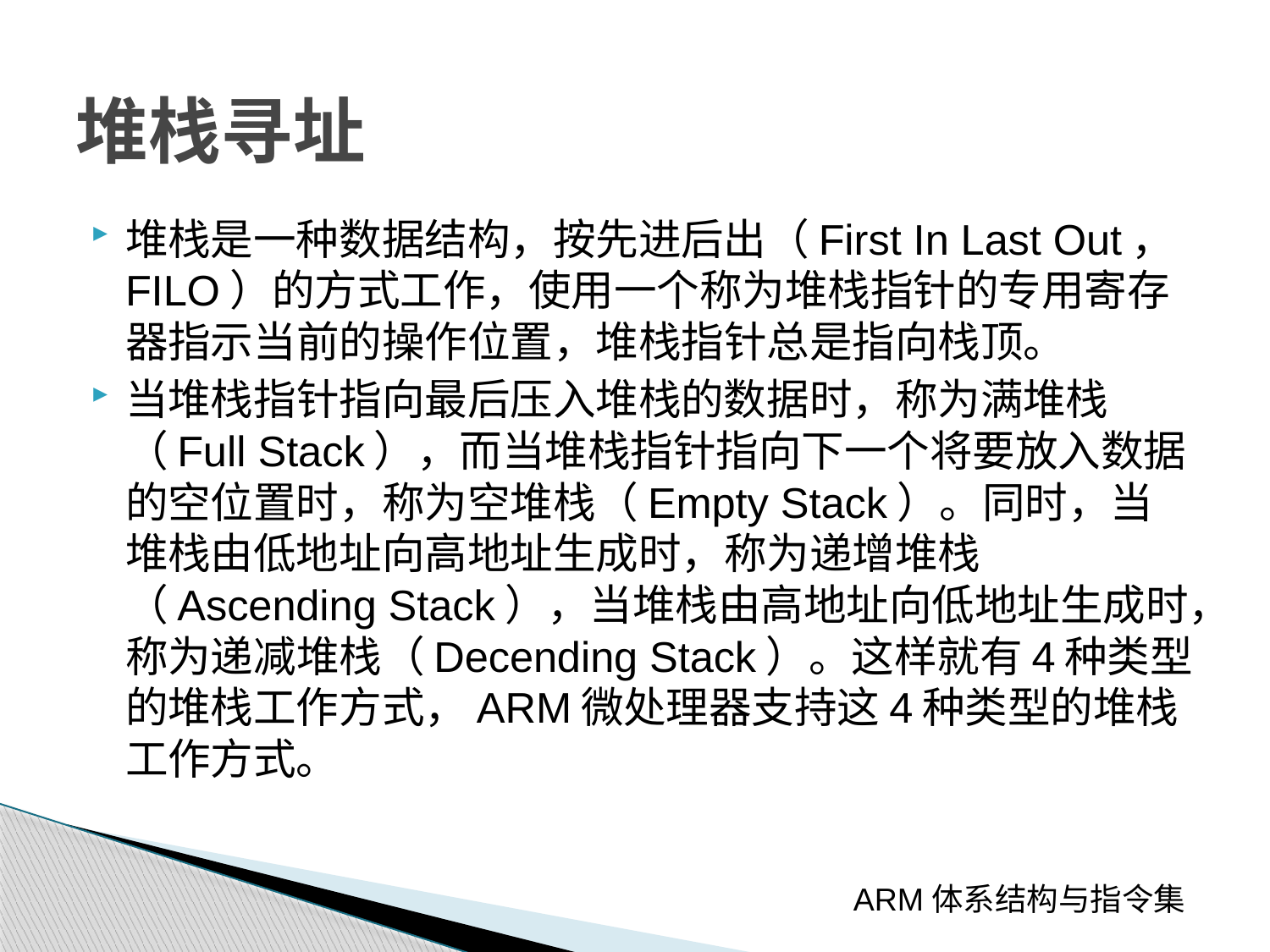

# 堆栈寻址
堆栈是一种数据结构，按先进后出（First In Last Out，FILO）的方式工作，使用一个称为堆栈指针的专用寄存器指示当前的操作位置，堆栈指针总是指向栈顶。
当堆栈指针指向最后压入堆栈的数据时，称为满堆栈（Full Stack），而当堆栈指针指向下一个将要放入数据的空位置时，称为空堆栈（Empty Stack）。同时，当堆栈由低地址向高地址生成时，称为递增堆栈（Ascending Stack），当堆栈由高地址向低地址生成时，称为递减堆栈（Decending Stack）。这样就有4种类型的堆栈工作方式，ARM微处理器支持这4种类型的堆栈工作方式。

            ARM体系结构与指令集